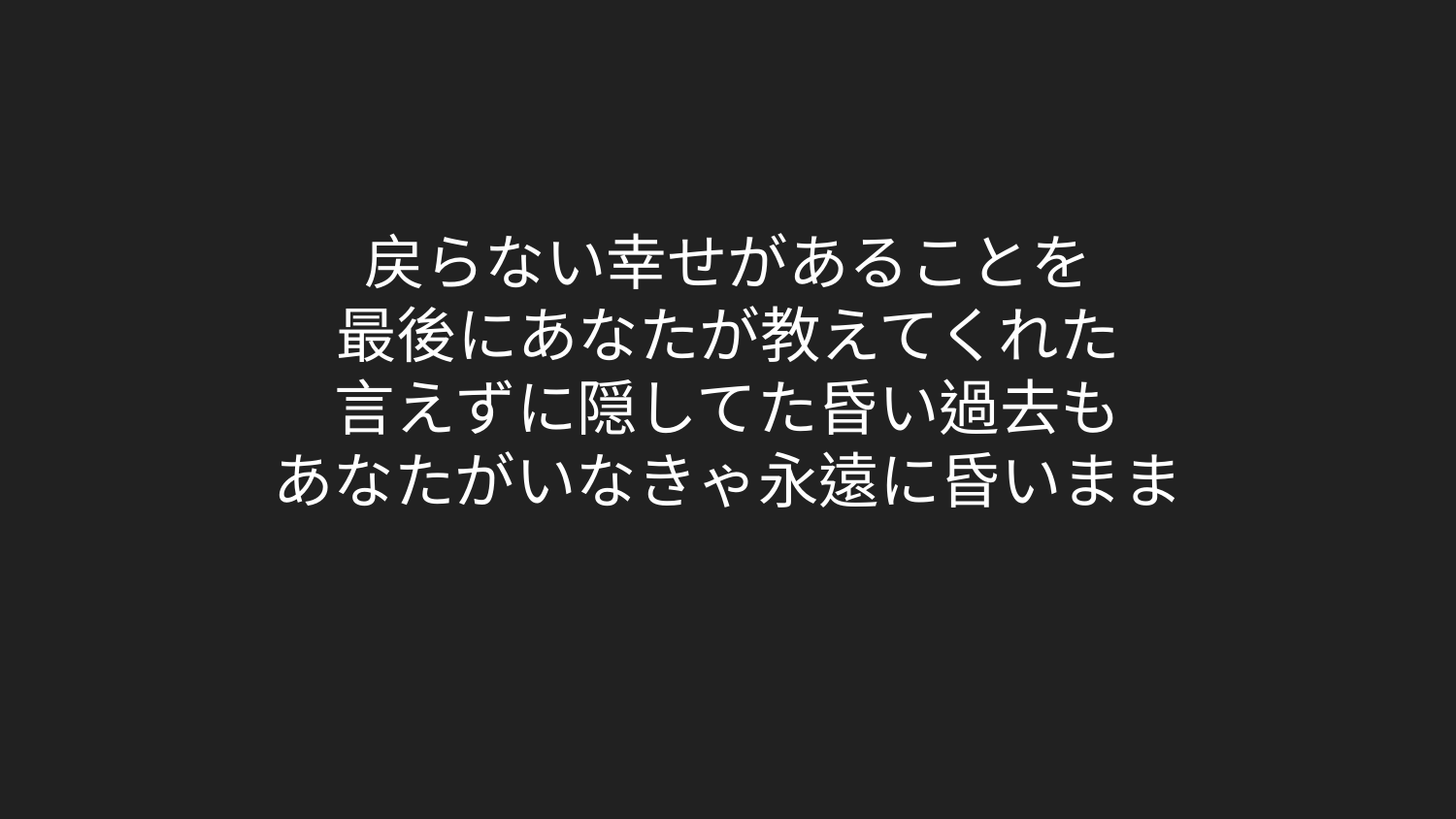

戻らない幸せがあることを
最後にあなたが教えてくれた
言えずに隠してた昏い過去も
あなたがいなきゃ永遠に昏いまま